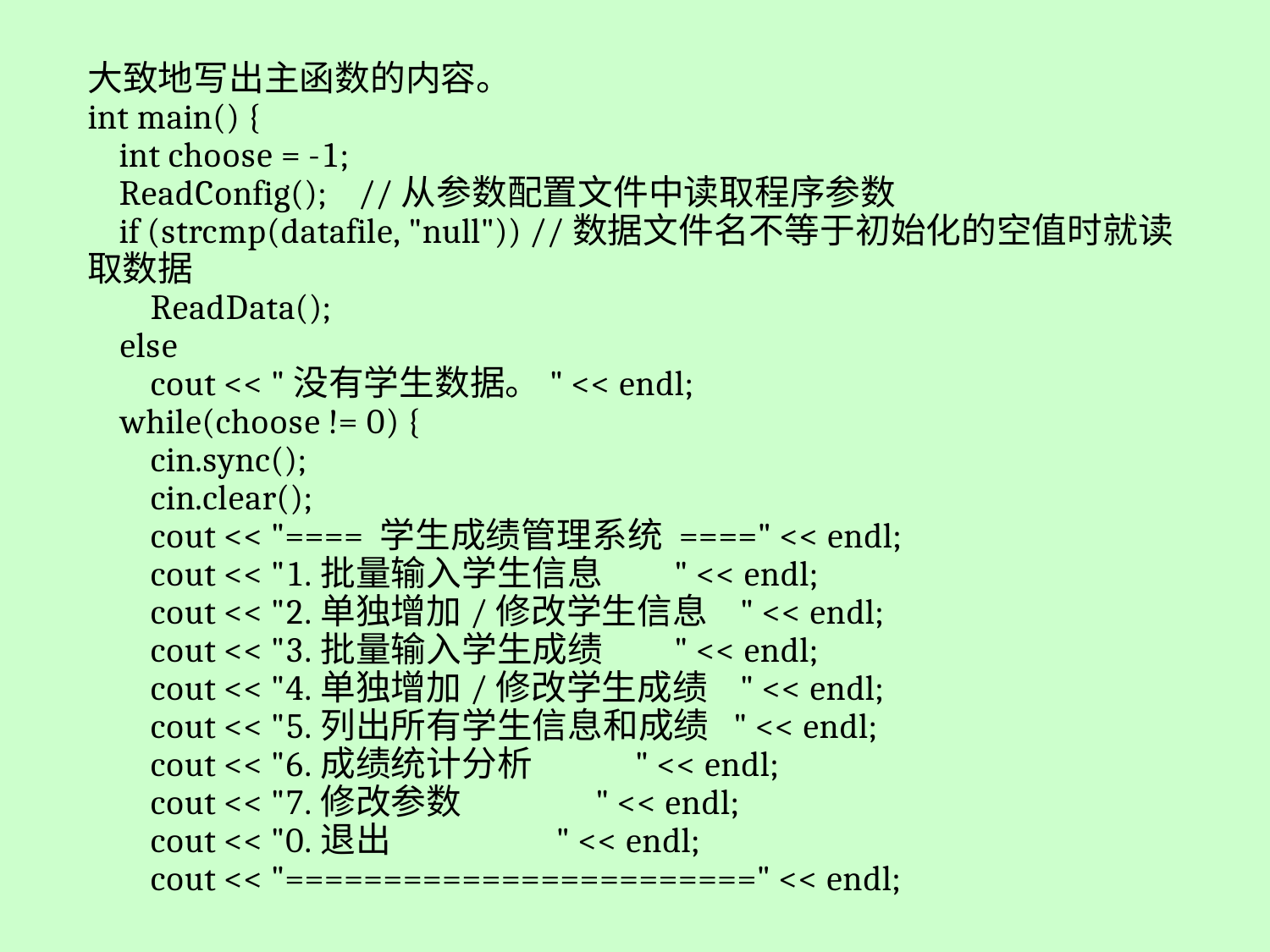

大致地写出主函数的内容。
int main() {
    int choose = -1;
    ReadConfig();    //从参数配置文件中读取程序参数
    if (strcmp(datafile, "null")) //数据文件名不等于初始化的空值时就读取数据
        ReadData();
    else
        cout << "没有学生数据。" << endl;
    while(choose != 0) {
        cin.sync();
        cin.clear();
        cout << "==== 学生成绩管理系统 ====" << endl;
        cout << "1.批量输入学生信息        " << endl;
        cout << "2.单独增加/修改学生信息   " << endl;
        cout << "3.批量输入学生成绩        " << endl;
        cout << "4.单独增加/修改学生成绩   " << endl;
        cout << "5.列出所有学生信息和成绩  " << endl;
        cout << "6.成绩统计分析            " << endl;
        cout << "7.修改参数                " << endl;
        cout << "0.退出                    " << endl;
        cout << "========================" << endl;
66